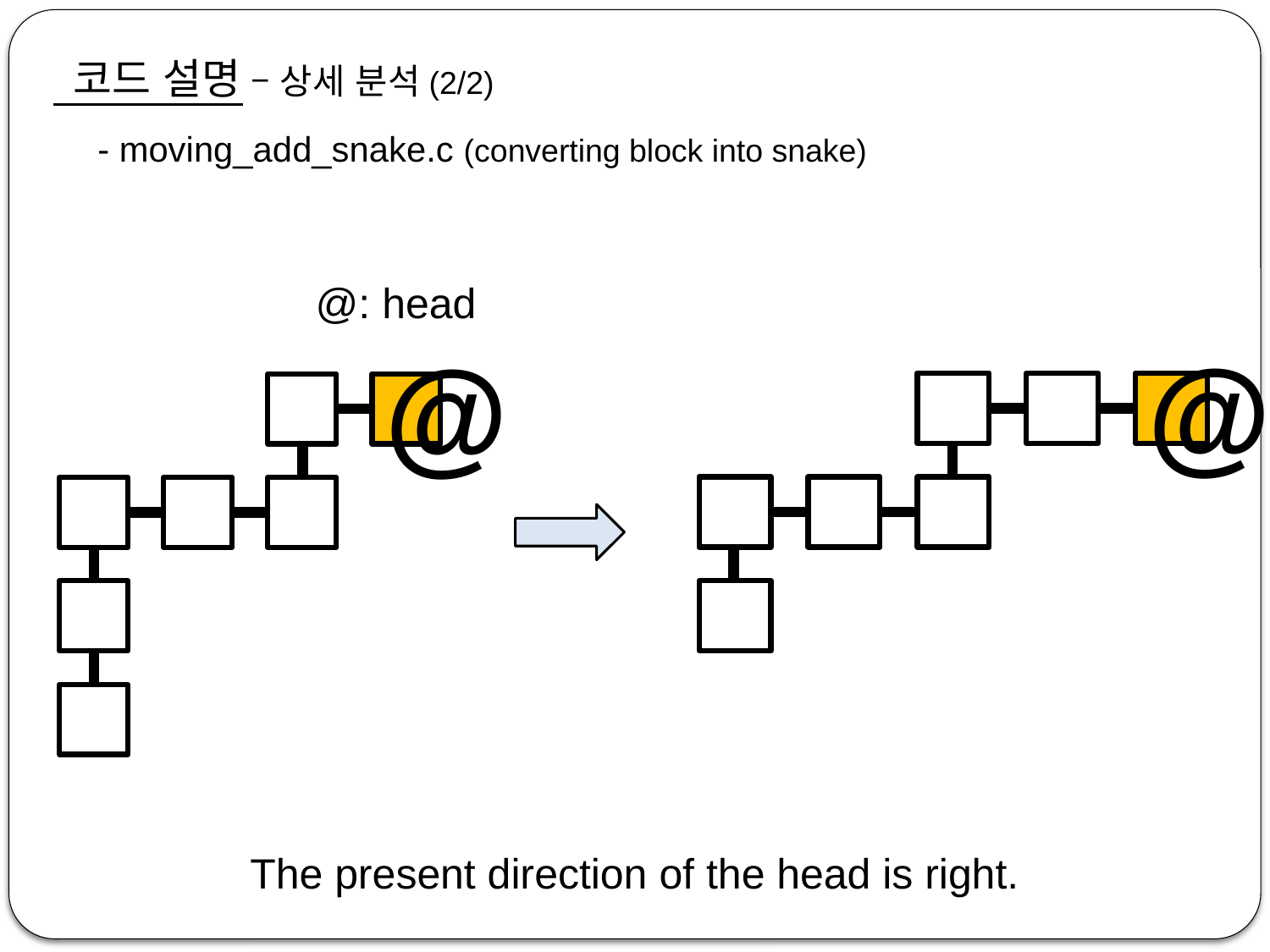

코드 설명 – 상세 분석(2/2)
- moving_add_snake.c (converting block into snake)
@: head

@

@

The present direction of the head is right.
- 실시간으로 이동하는 block
- on_alarm() 적용